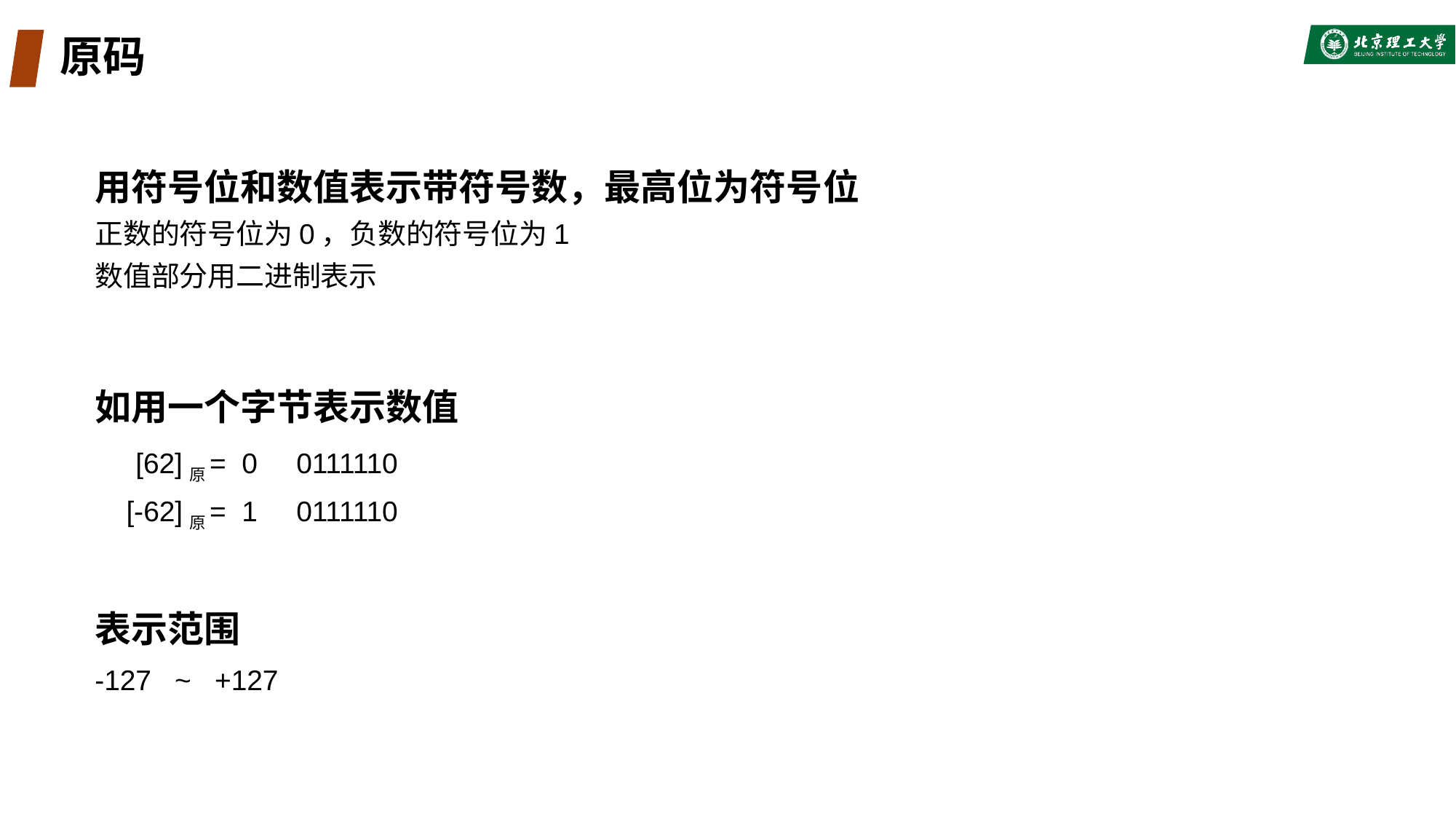

# 原码
用符号位和数值表示带符号数，最高位为符号位
正数的符号位为0，负数的符号位为1
数值部分用二进制表示

如用一个字节表示数值
    [62]原=  0     0111110
    [-62]原=  1     0111110

表示范围
-127   ~   +127